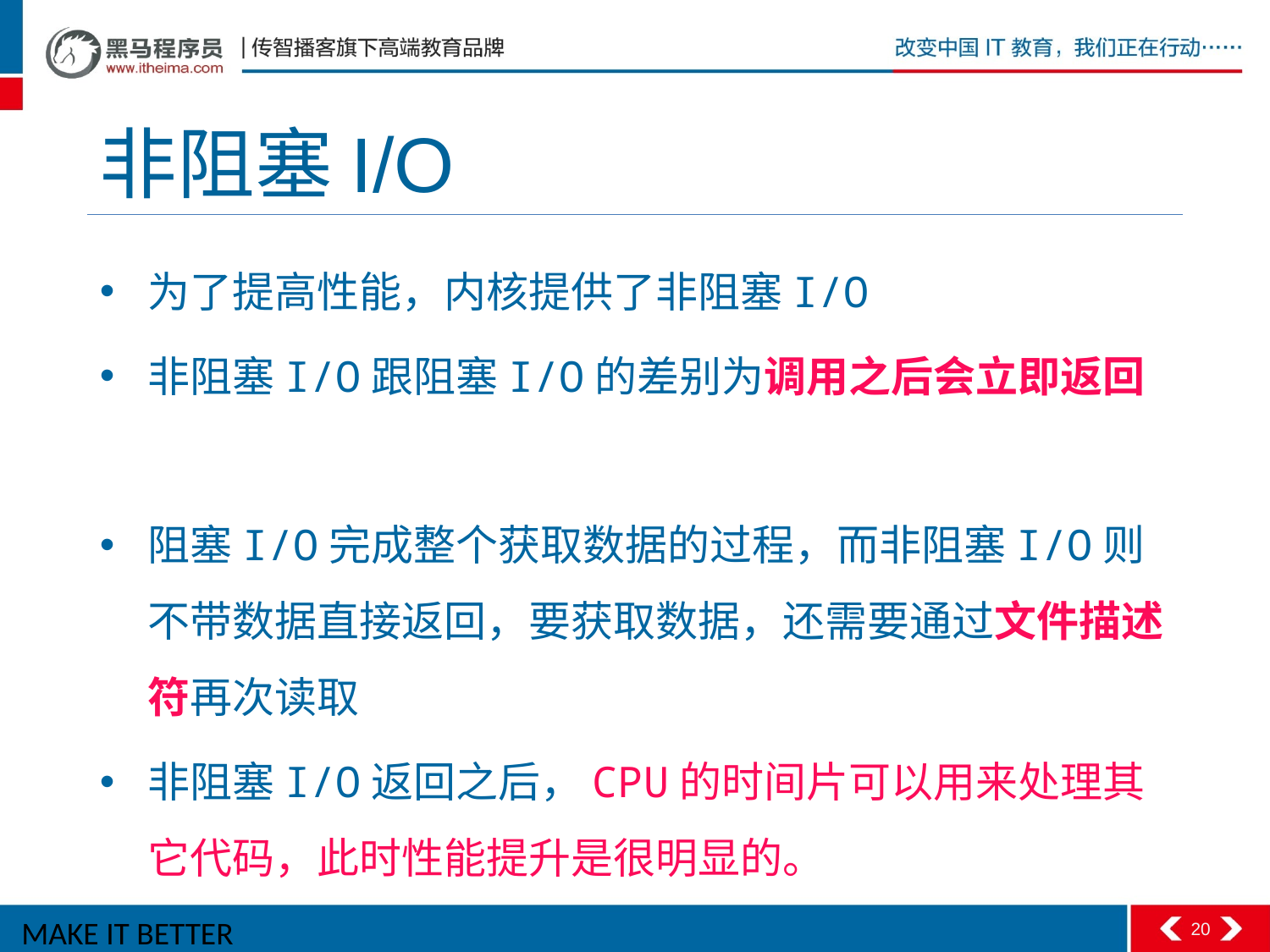

# 非阻塞I/O
为了提高性能，内核提供了非阻塞I/O
非阻塞I/O跟阻塞I/O的差别为调用之后会立即返回

阻塞I/O完成整个获取数据的过程，而非阻塞I/O则不带数据直接返回，要获取数据，还需要通过文件描述符再次读取
非阻塞I/O返回之后，CPU的时间片可以用来处理其它代码，此时性能提升是很明显的。
20
MAKE IT BETTER